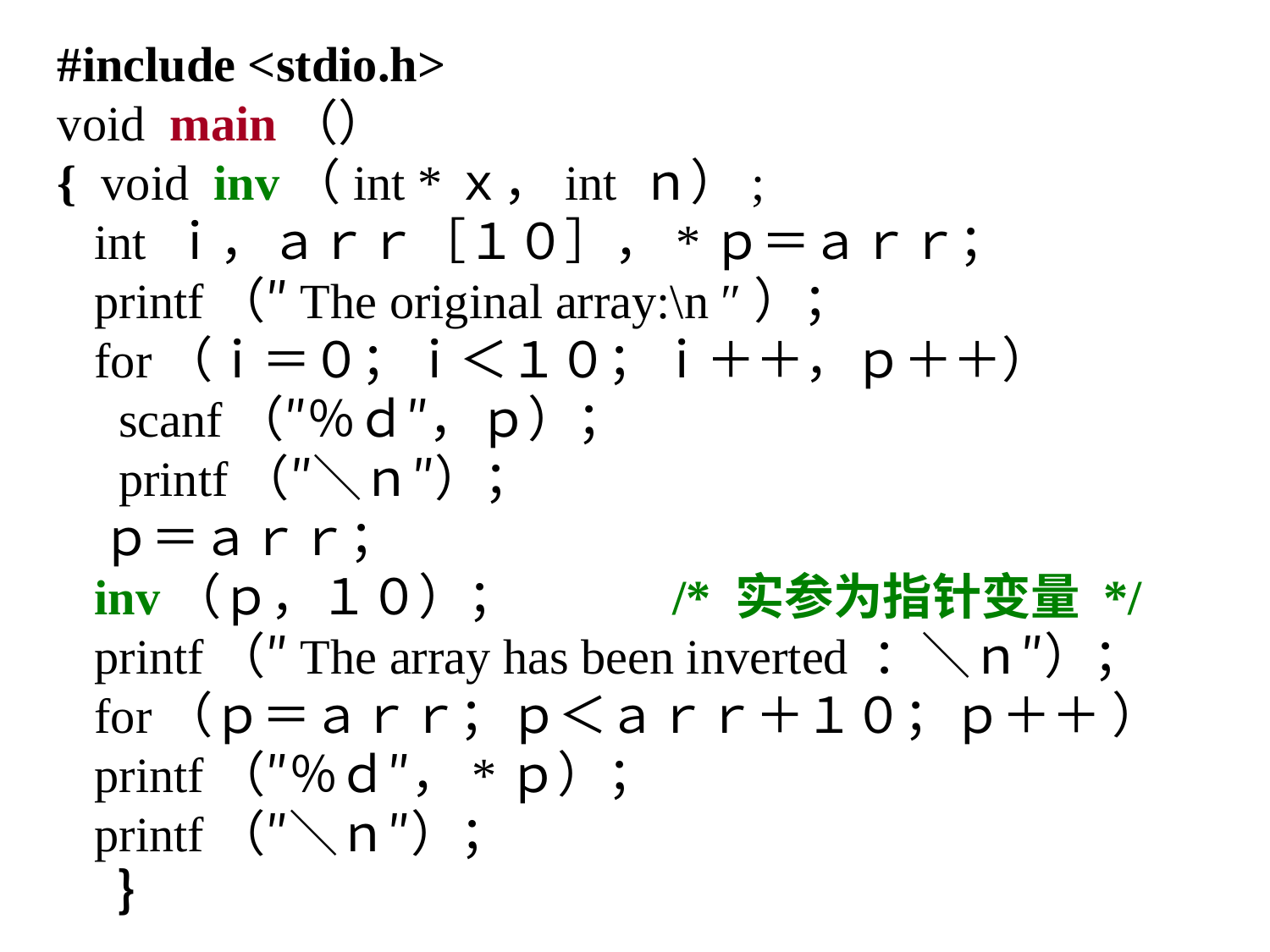

#include <stdio.h>
void  main（）
{  void  inv（int *ｘ，int ｎ）;
   int ｉ，ａｒｒ［１０］，*ｐ＝ａｒｒ；
   printf（″The original array:\n ″）；
   for（ｉ＝０；ｉ＜１０；ｉ＋＋，ｐ＋＋）
　scanf（″％ｄ″，ｐ）；
　printf（″＼ｎ″）；
   ｐ＝ａｒｒ；
   inv（ｐ，１０）；             /* 实参为指针变量 */
   printf（″The array has been inverted ：＼ｎ″）；
   for（ｐ＝ａｒｒ；ｐ＜ａｒｒ＋１０；ｐ＋＋ ）
   printf（″％ｄ″，*ｐ）；
   printf（″＼ｎ″）；
　 ｝